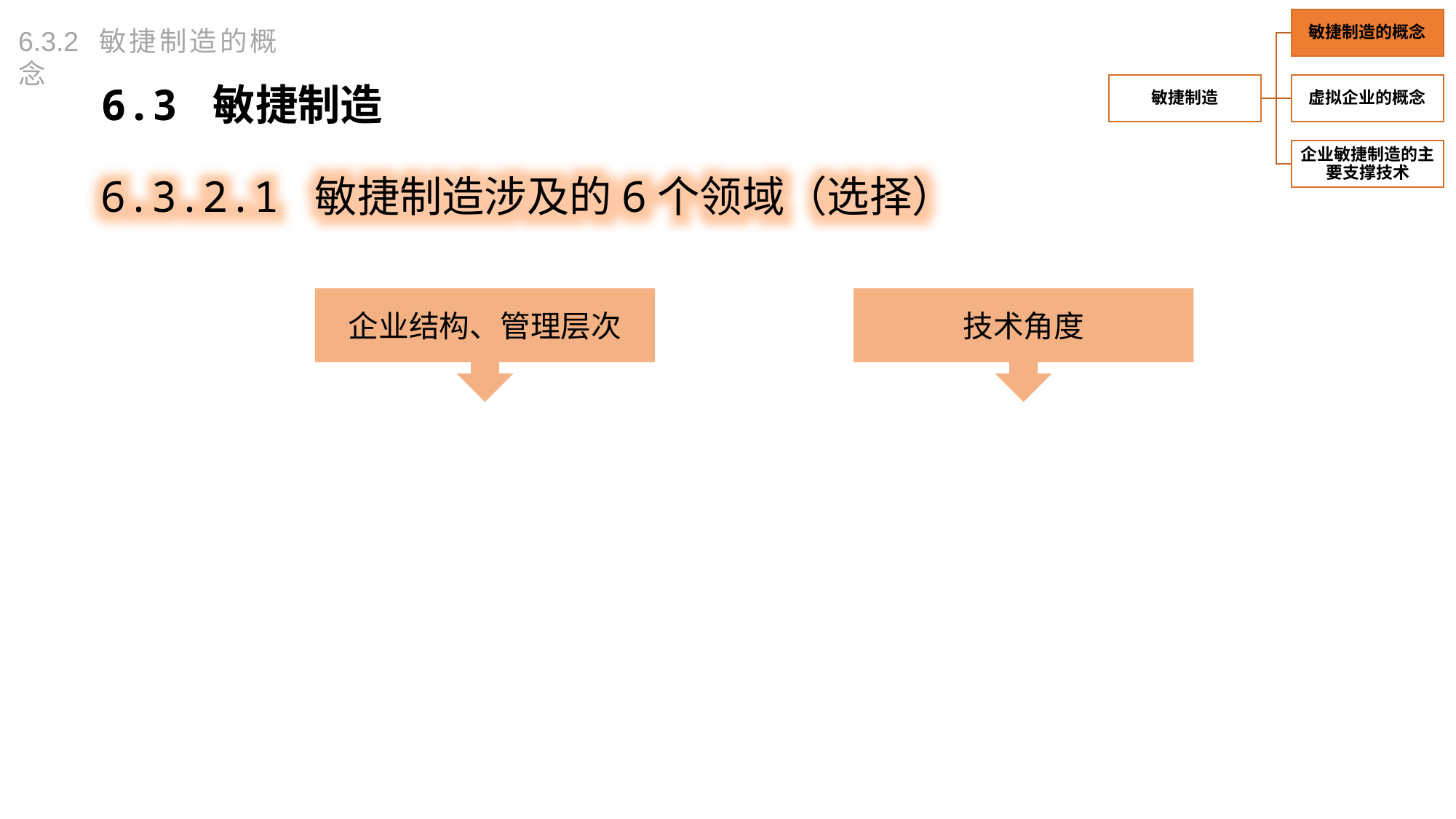

敏捷制造
敏捷制造的概念
虚拟企业的概念
企业敏捷制造的主要支撑技术
6.3.2 敏捷制造的概念
6.3 敏捷制造
6.3.2.1 敏捷制造涉及的6个领域（选择）
企业结构、管理层次
技术角度